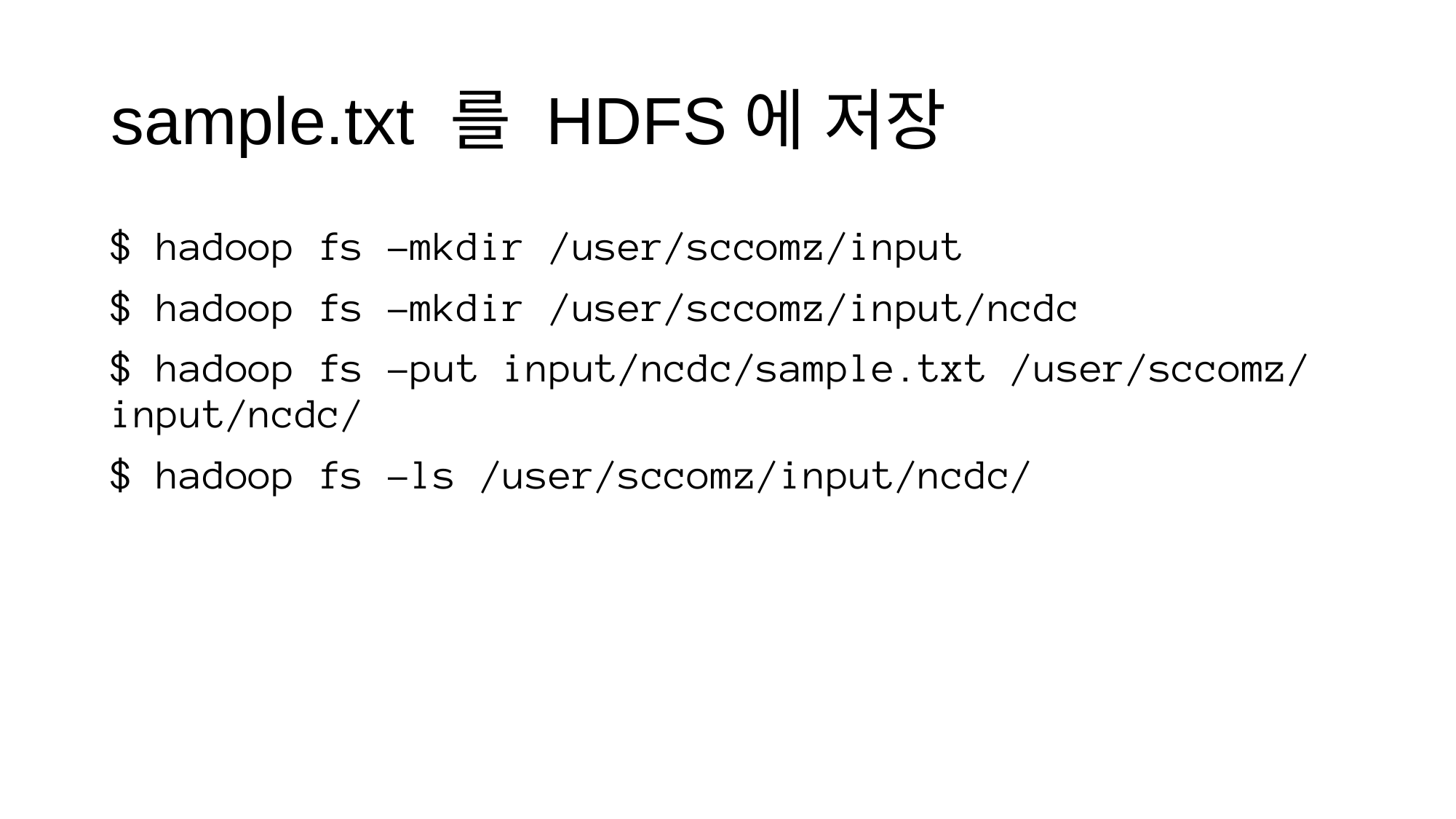

# sample.txt 를 HDFS에 저장
$ hadoop fs -mkdir /user/sccomz/input
$ hadoop fs -mkdir /user/sccomz/input/ncdc
$ hadoop fs -put input/ncdc/sample.txt /user/sccomz/input/ncdc/
$ hadoop fs -ls /user/sccomz/input/ncdc/